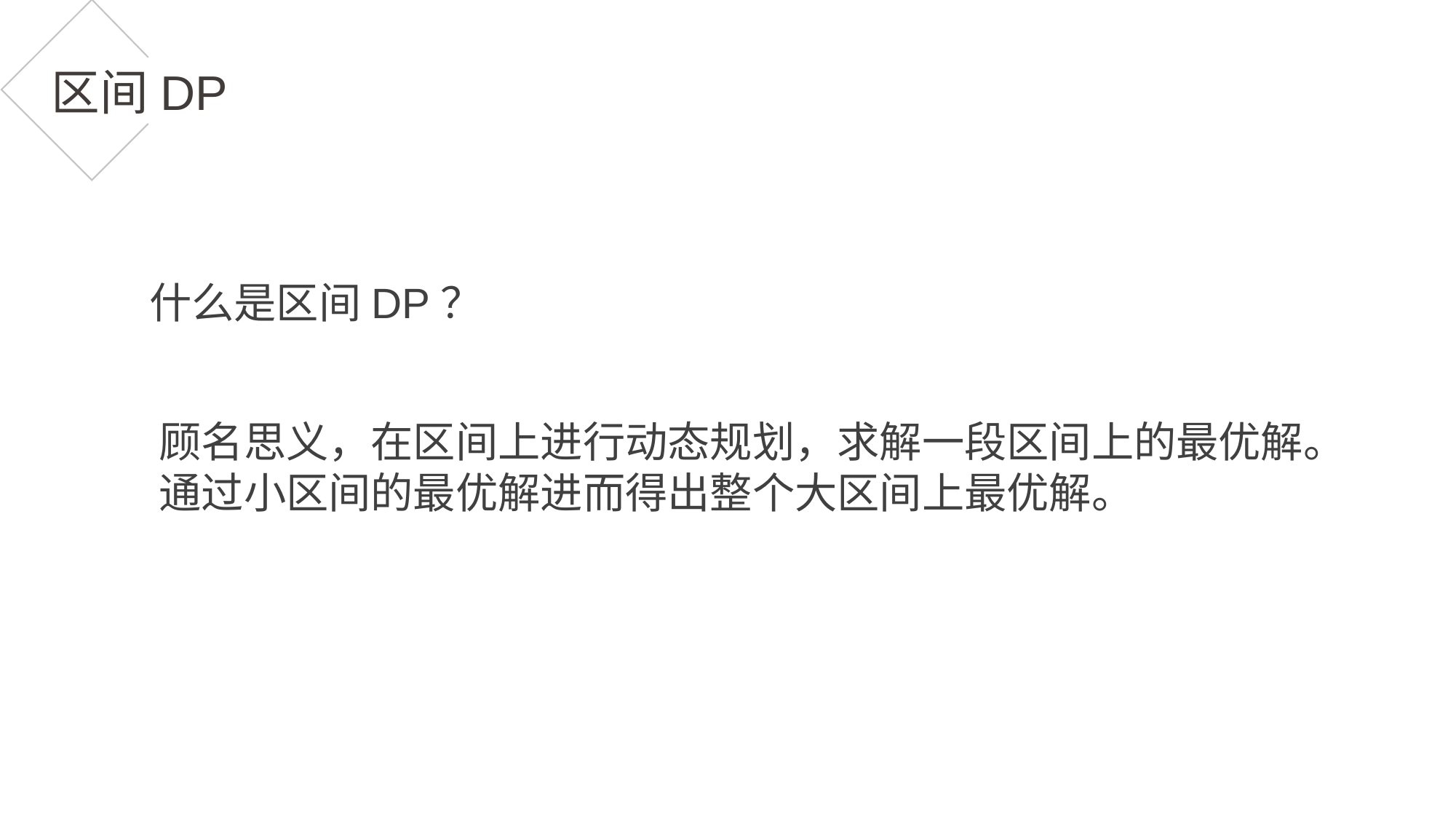

区间DP
什么是区间DP？
顾名思义，在区间上进行动态规划，求解一段区间上的最优解。
通过小区间的最优解进而得出整个大区间上最优解。